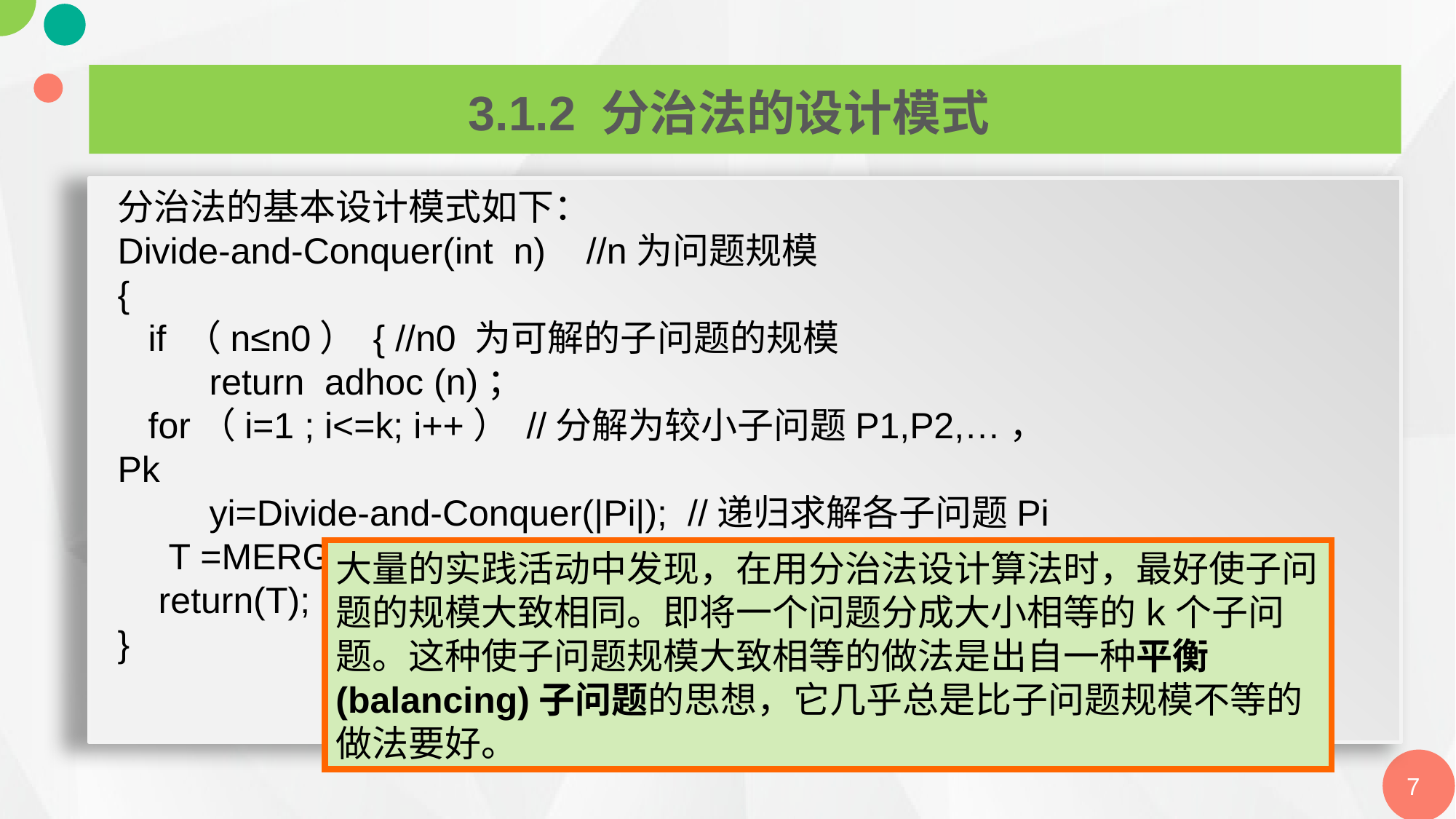

分治法的基本设计模式如下：
Divide-and-Conquer(int  n)    //n为问题规模
{
   if （n≤n0） { //n0 为可解的子问题的规模
         return  adhoc (n)；
   for（i=1 ; i<=k; i++） //分解为较小子问题P1,P2,…，Pk
         yi=Divide-and-Conquer(|Pi|);  //递归求解各子问题Pi
     T =MERGE(y1,y2,...,yk);         //合并子问题的解
    return(T);
}
3.1.2 分治法的设计模式
大量的实践活动中发现，在用分治法设计算法时，最好使子问题的规模大致相同。即将一个问题分成大小相等的k个子问题。这种使子问题规模大致相等的做法是出自一种平衡(balancing)子问题的思想，它几乎总是比子问题规模不等的做法要好。